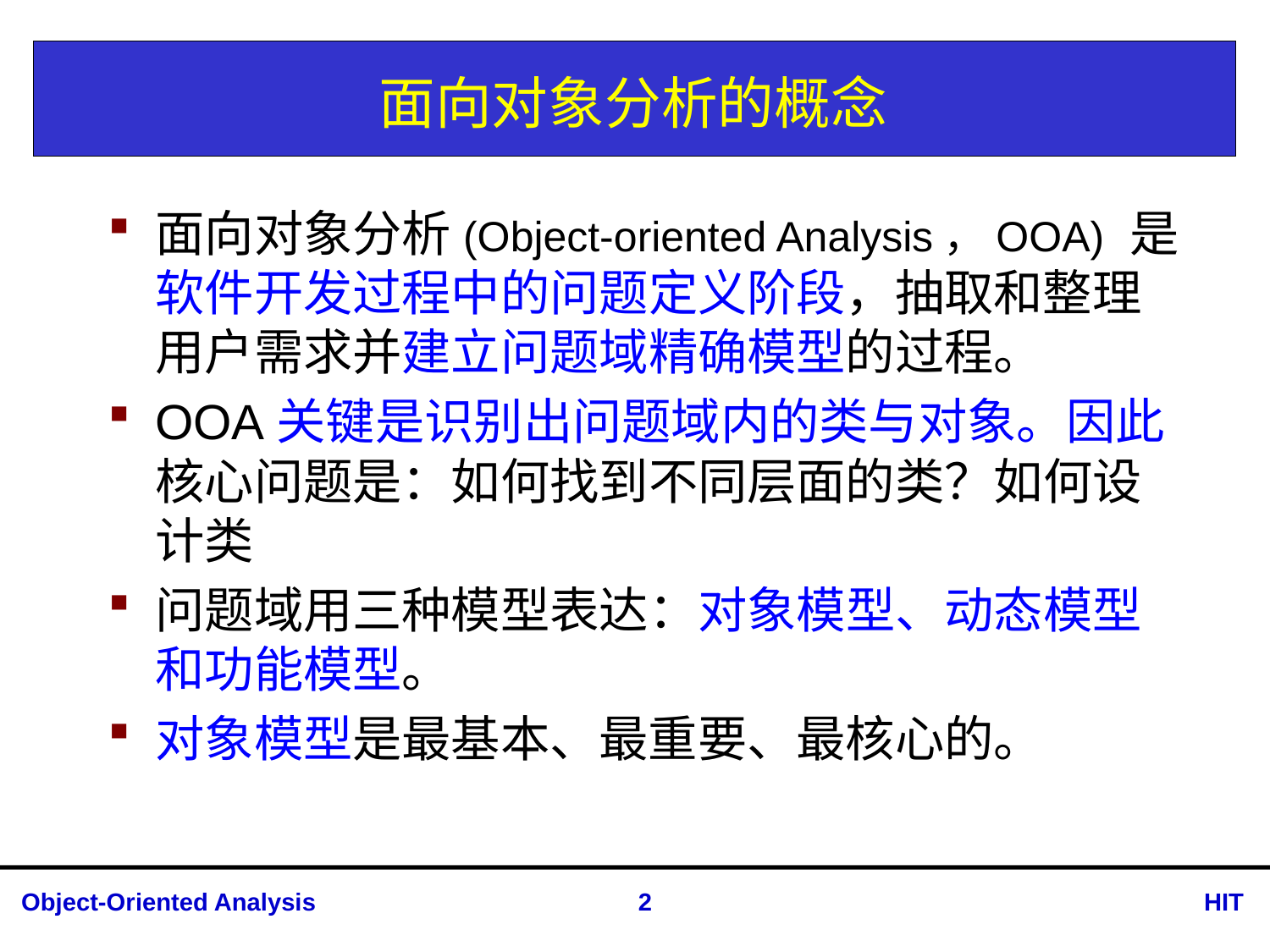

# 面向对象分析的概念
面向对象分析(Object-oriented Analysis，OOA) 是软件开发过程中的问题定义阶段，抽取和整理用户需求并建立问题域精确模型的过程。
OOA关键是识别出问题域内的类与对象。因此核心问题是：如何找到不同层面的类？如何设计类
问题域用三种模型表达：对象模型、动态模型和功能模型。
对象模型是最基本、最重要、最核心的。